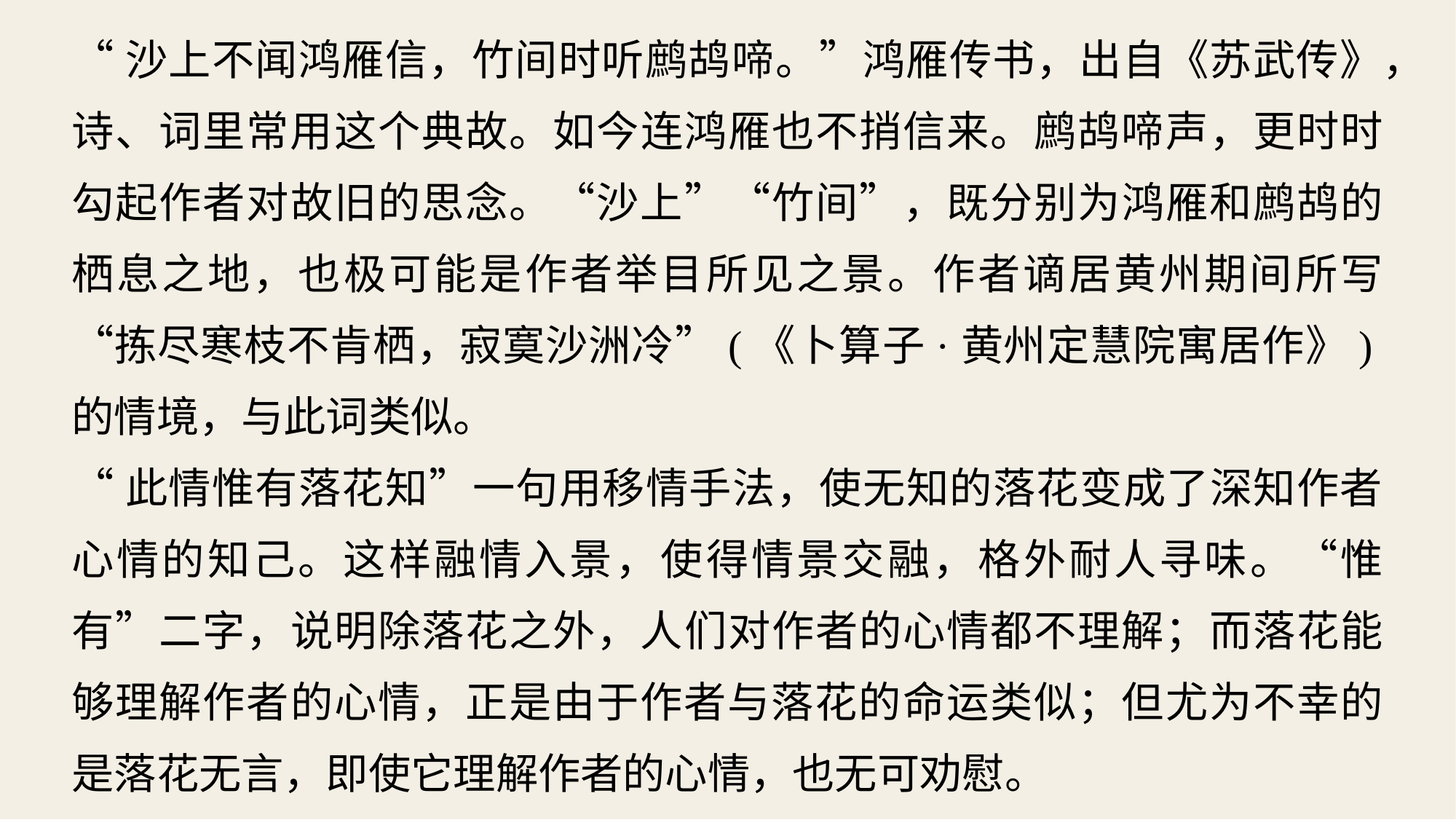

“沙上不闻鸿雁信，竹间时听鹧鸪啼。”鸿雁传书，出自《苏武传》，诗、词里常用这个典故。如今连鸿雁也不捎信来。鹧鸪啼声，更时时勾起作者对故旧的思念。“沙上”“竹间”，既分别为鸿雁和鹧鸪的栖息之地，也极可能是作者举目所见之景。作者谪居黄州期间所写“拣尽寒枝不肯栖，寂寞沙洲冷”(《卜算子·黄州定慧院寓居作》)的情境，与此词类似。
“此情惟有落花知”一句用移情手法，使无知的落花变成了深知作者心情的知己。这样融情入景，使得情景交融，格外耐人寻味。“惟有”二字，说明除落花之外，人们对作者的心情都不理解；而落花能够理解作者的心情，正是由于作者与落花的命运类似；但尤为不幸的是落花无言，即使它理解作者的心情，也无可劝慰。